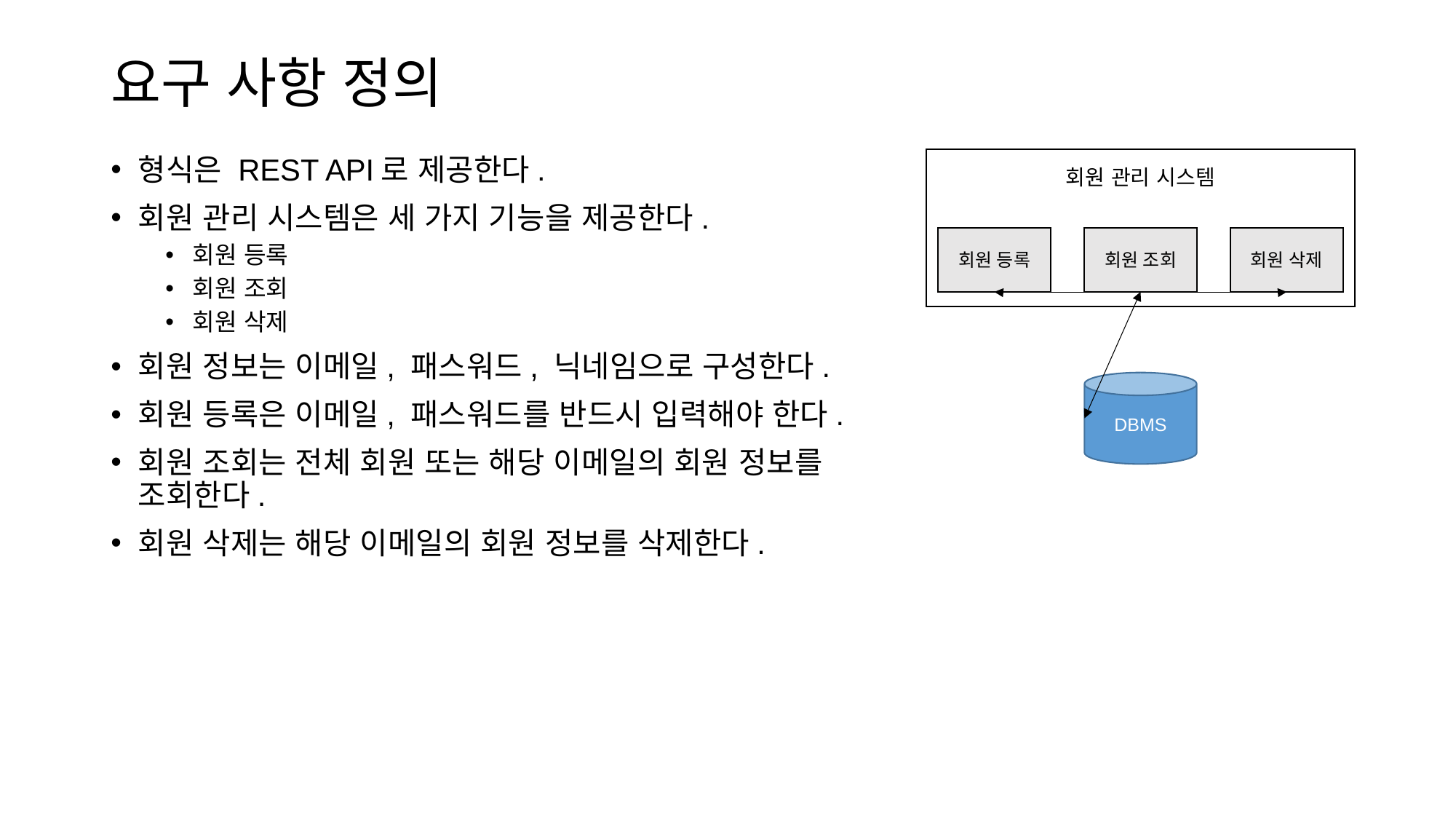

# 요구 사항 정의
형식은 REST API로 제공한다.
회원 관리 시스템은 세 가지 기능을 제공한다.
회원 등록
회원 조회
회원 삭제
회원 정보는 이메일, 패스워드, 닉네임으로 구성한다.
회원 등록은 이메일, 패스워드를 반드시 입력해야 한다.
회원 조회는 전체 회원 또는 해당 이메일의 회원 정보를 조회한다.
회원 삭제는 해당 이메일의 회원 정보를 삭제한다.
회원 관리 시스템

회원 삭제
회원 조회
회원 등록
DBMS